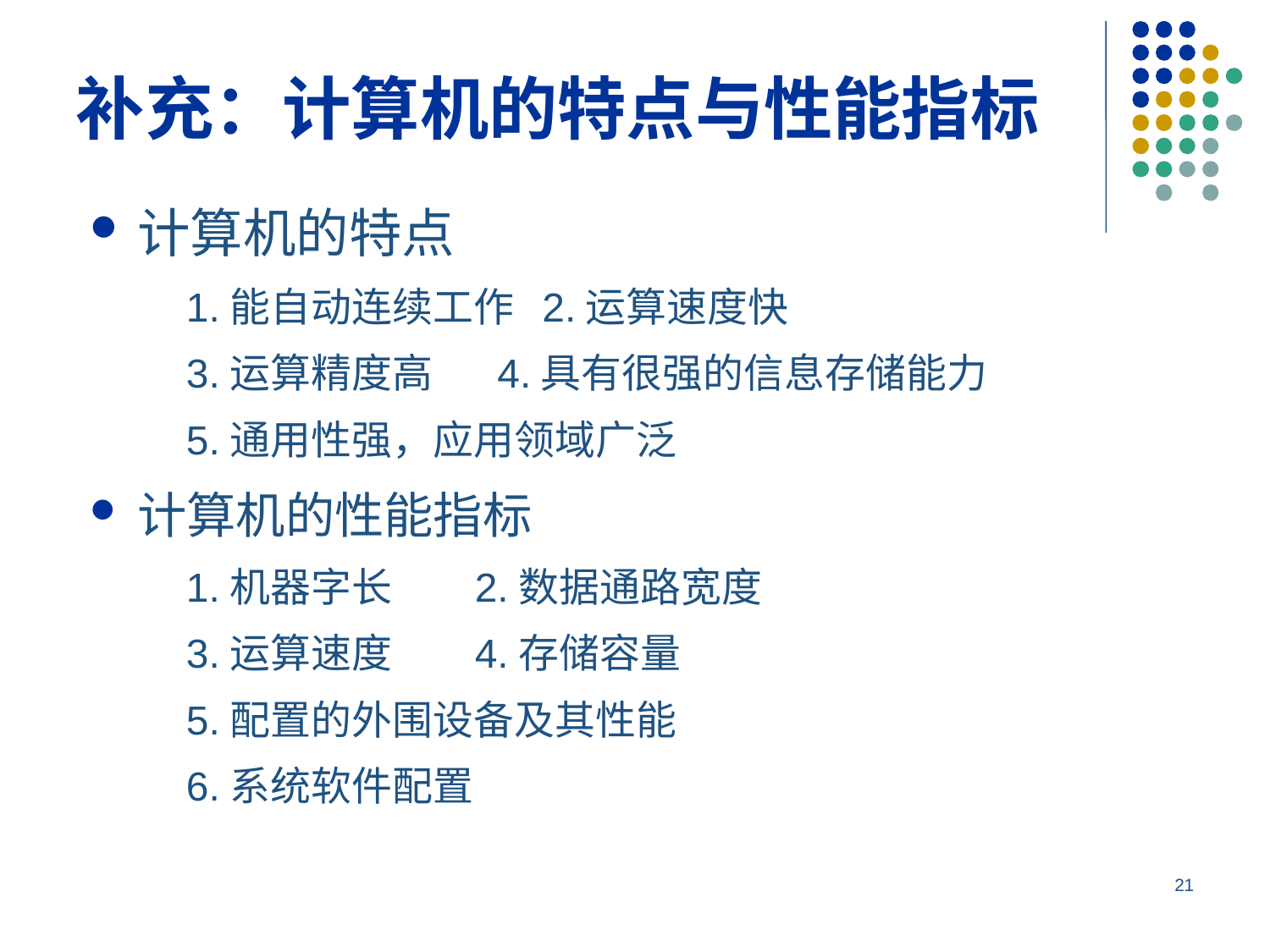

# 补充：计算机的特点与性能指标
计算机的特点
1.能自动连续工作  2.运算速度快
3.运算精度高      4.具有很强的信息存储能力
5.通用性强，应用领域广泛
计算机的性能指标
1.机器字长        2.数据通路宽度
3.运算速度        4.存储容量
5.配置的外围设备及其性能
6.系统软件配置

21